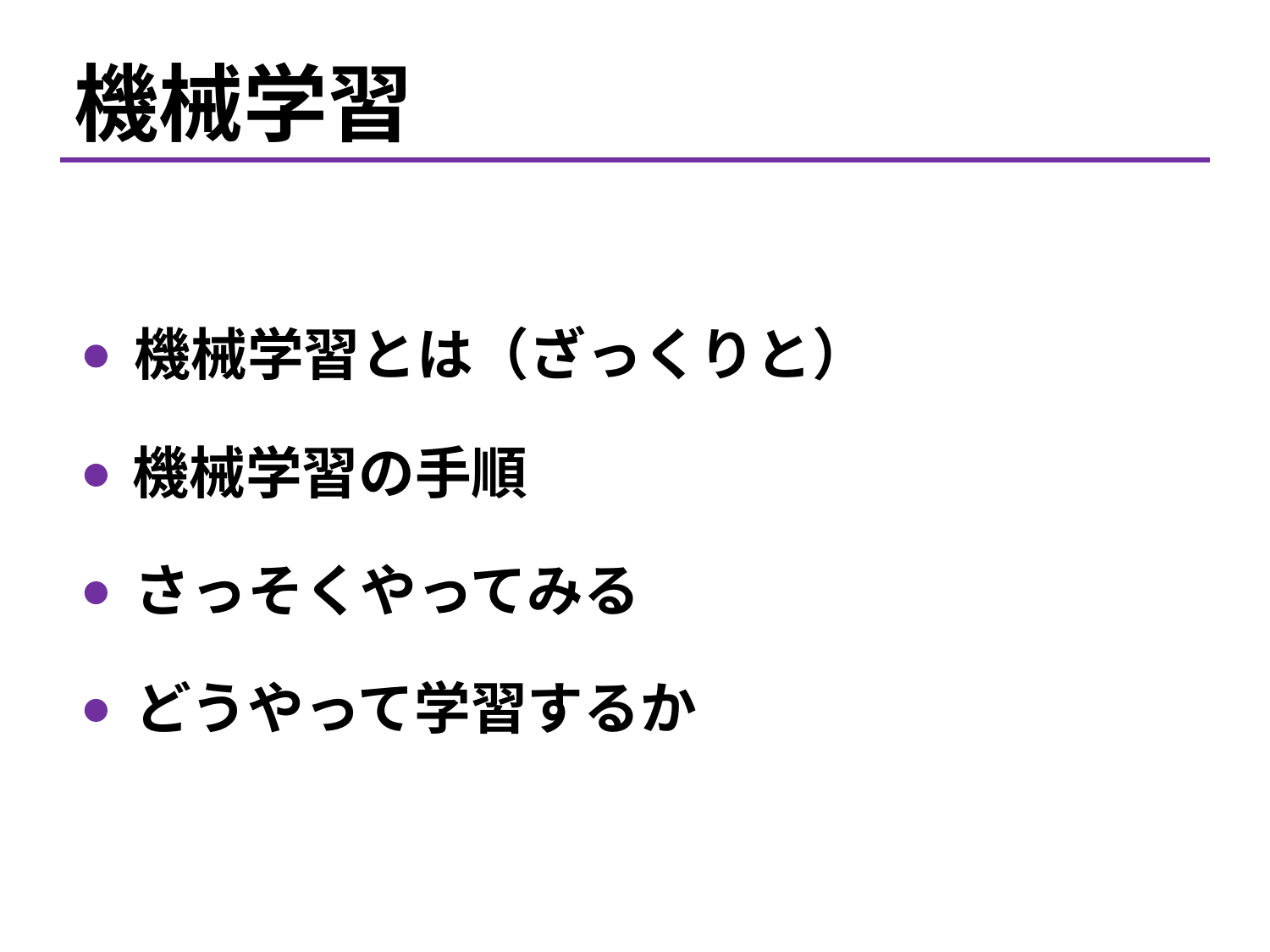

機械学習
機械学習とは（ざっくりと）

機械学習の手順

さっそくやってみる

どうやって学習するか